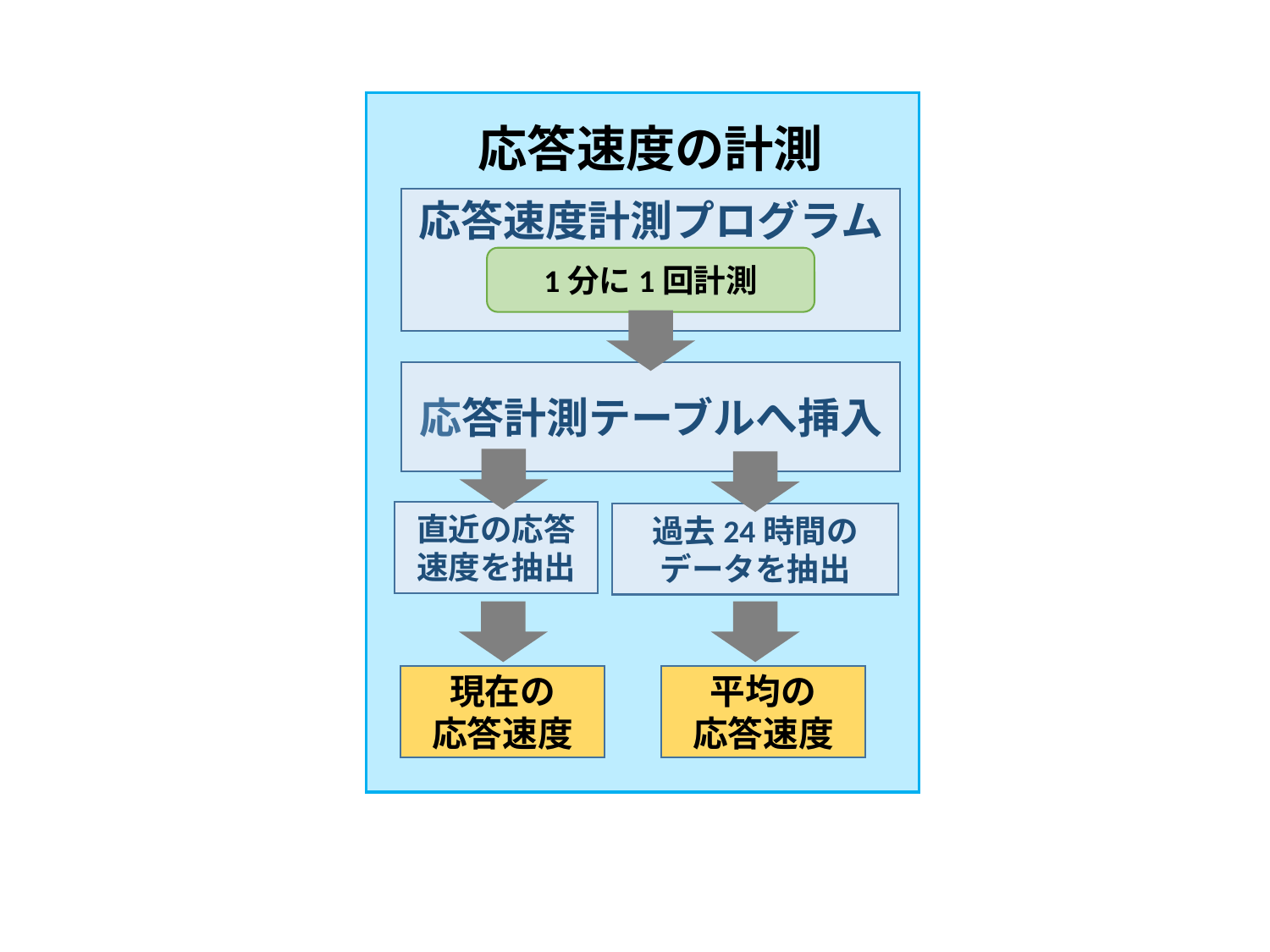

応答速度の計測
応答速度計測プログラム
1分に1回計測

応答計測テーブルへ挿入

直近の応答速度を抽出
過去24時間の
データを抽出

現在の
応答速度
平均の
応答速度